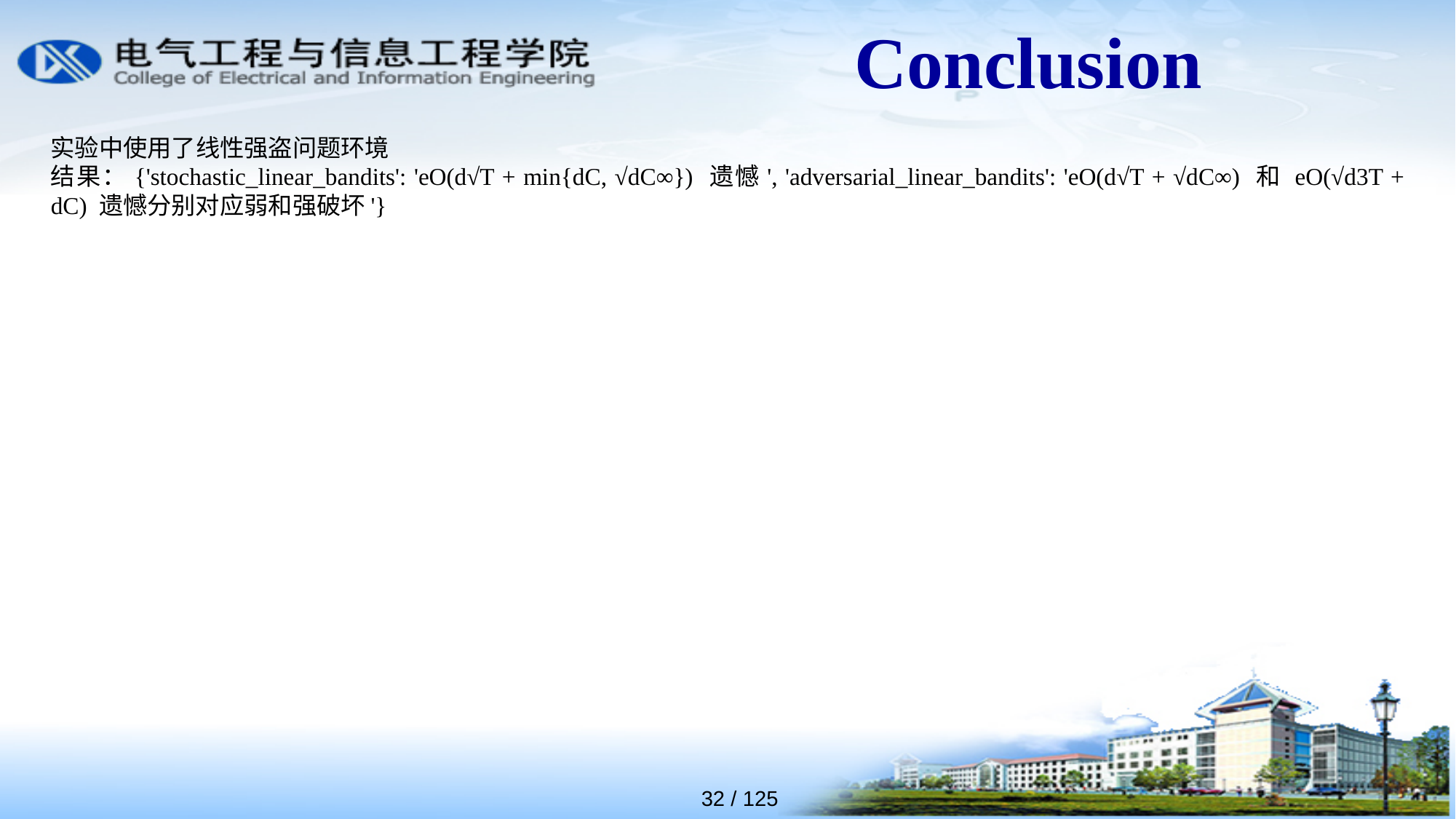

Conclusion
实验中使用了线性强盗问题环境
结果：{'stochastic_linear_bandits': 'eO(d√T + min{dC, √dC∞}) 遗憾', 'adversarial_linear_bandits': 'eO(d√T + √dC∞) 和 eO(√d3T + dC) 遗憾分别对应弱和强破坏'}
32 / 125